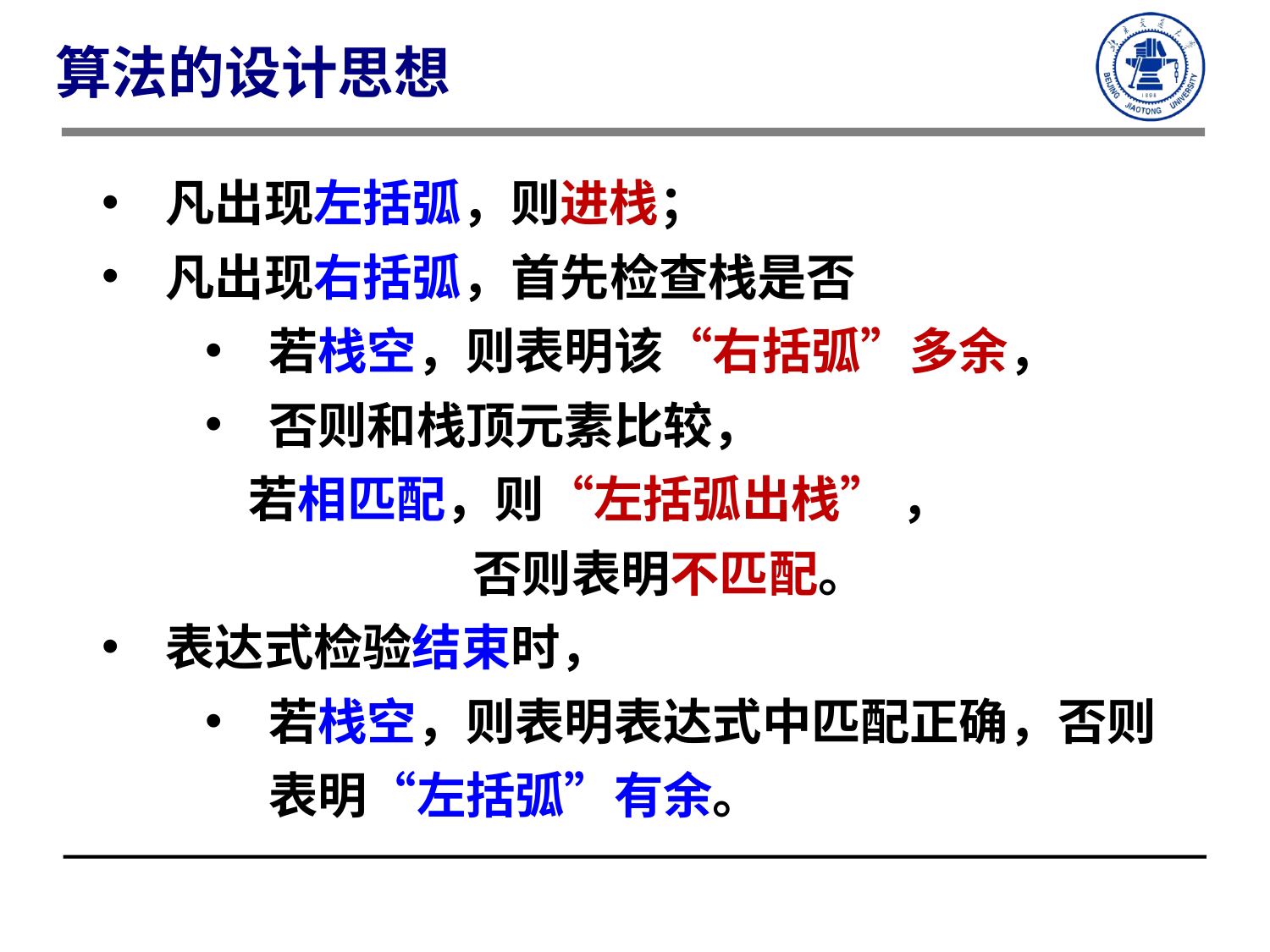

算法的设计思想
凡出现左括弧，则进栈；
凡出现右括弧，首先检查栈是否
若栈空，则表明该“右括弧”多余，
否则和栈顶元素比较，
            若相匹配，则“左括弧出栈” ，
                                否则表明不匹配。
表达式检验结束时，
若栈空，则表明表达式中匹配正确，否则表明“左括弧”有余。